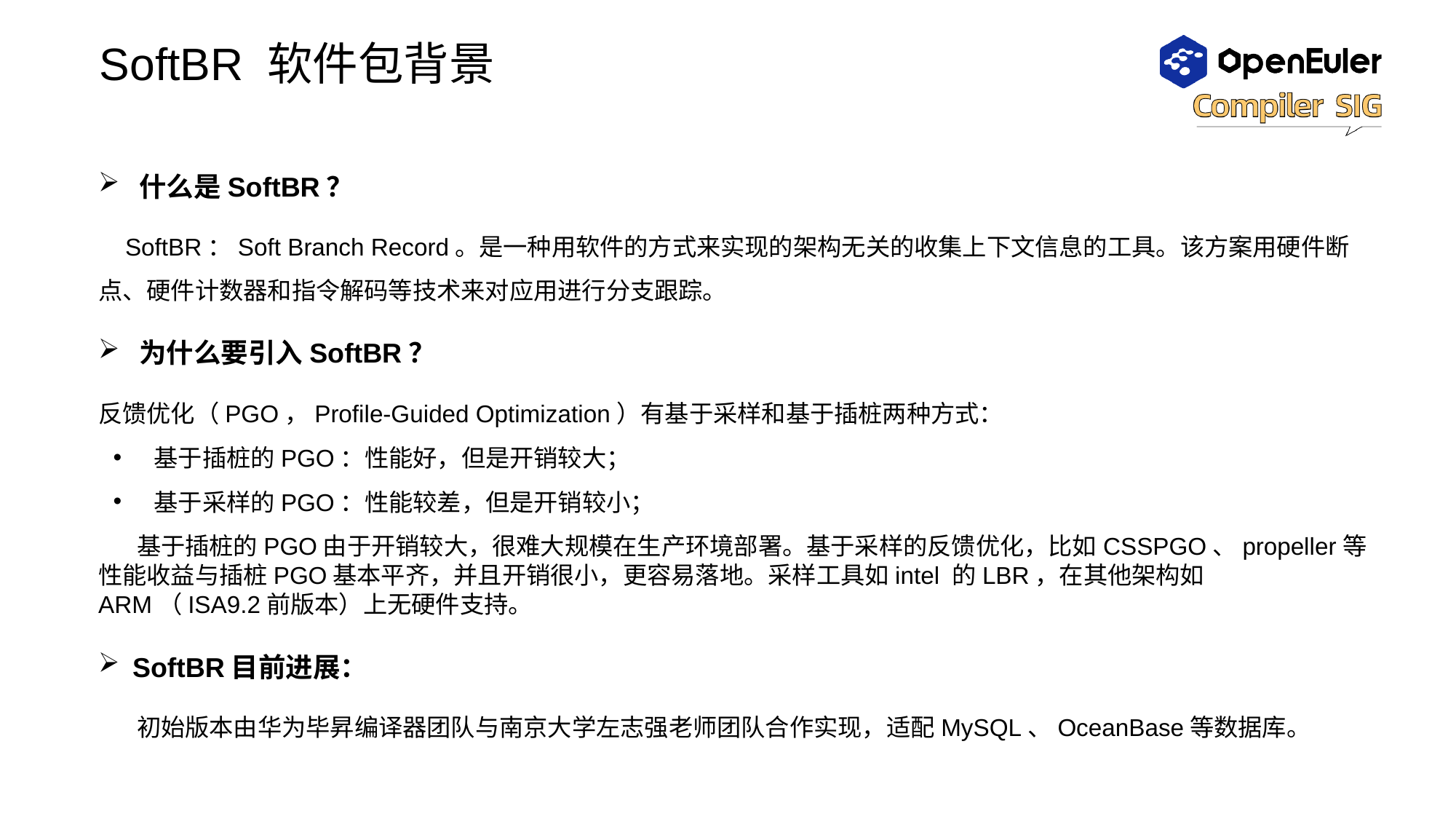

# SoftBR 软件包背景
什么是SoftBR？
    SoftBR：Soft Branch Record。是一种用软件的方式来实现的架构无关的收集上下文信息的工具。该方案用硬件断点、硬件计数器和指令解码等技术来对应用进行分支跟踪。
为什么要引入SoftBR？
反馈优化（PGO，Profile-Guided Optimization）有基于采样和基于插桩两种方式：
基于插桩的PGO：性能好，但是开销较大；
基于采样的PGO：性能较差，但是开销较小；
      基于插桩的PGO由于开销较大，很难大规模在生产环境部署。基于采样的反馈优化，比如CSSPGO、propeller等性能收益与插桩PGO基本平齐，并且开销很小，更容易落地。采样工具如intel 的LBR，在其他架构如ARM（ISA9.2前版本）上无硬件支持。
SoftBR目前进展：
      初始版本由华为毕昇编译器团队与南京大学左志强老师团队合作实现，适配MySQL、OceanBase等数据库。